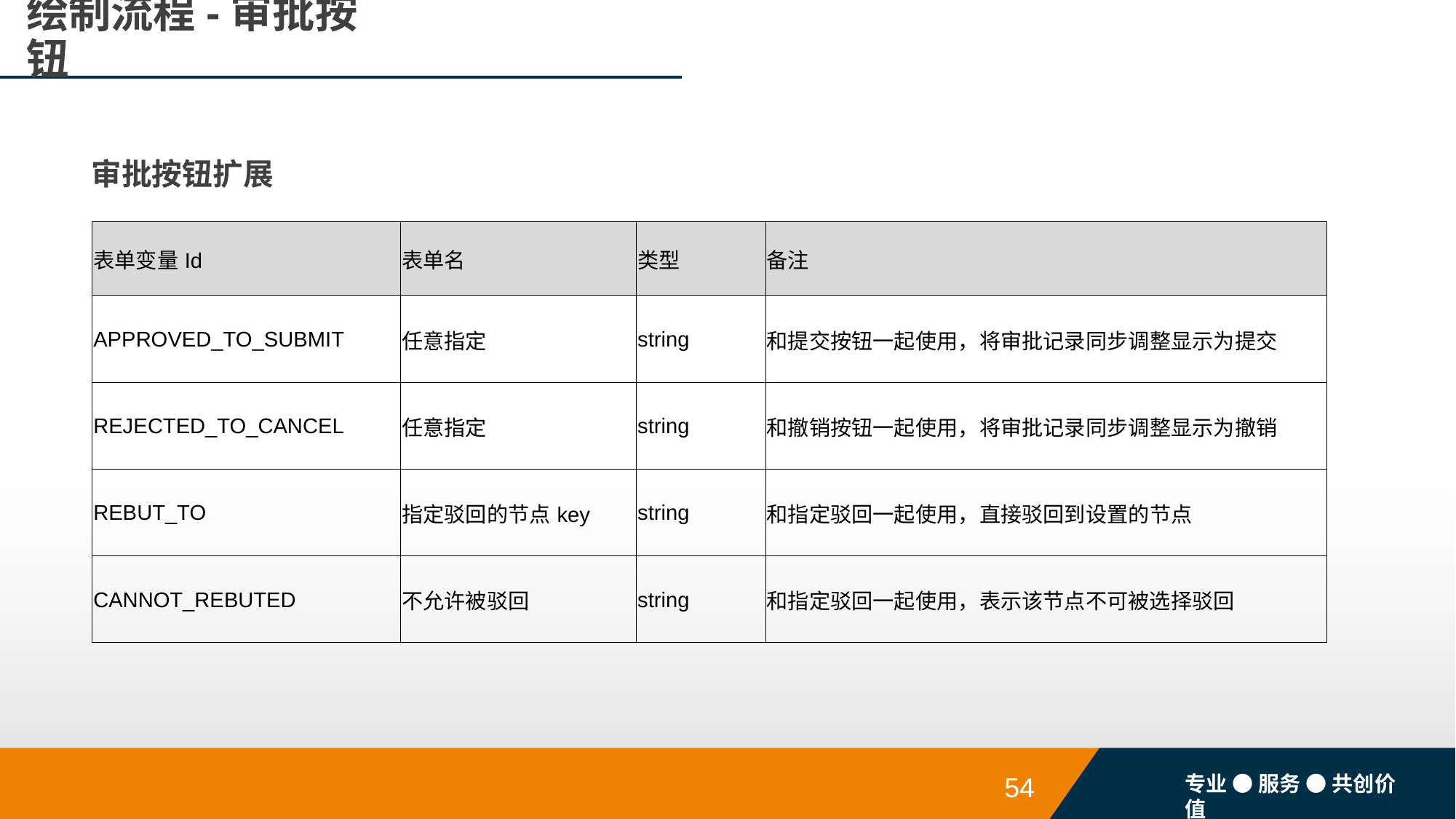

# 绘制流程-审批按钮
审批按钮扩展
| 表单变量Id | 表单名 | 类型 | 备注 |
| --- | --- | --- | --- |
| APPROVED\_TO\_SUBMIT | 任意指定 | string | 和提交按钮一起使用，将审批记录同步调整显示为提交 |
| REJECTED\_TO\_CANCEL | 任意指定 | string | 和撤销按钮一起使用，将审批记录同步调整显示为撤销 |
| REBUT\_TO | 指定驳回的节点key | string | 和指定驳回一起使用，直接驳回到设置的节点 |
| CANNOT\_REBUTED | 不允许被驳回 | string | 和指定驳回一起使用，表示该节点不可被选择驳回 |